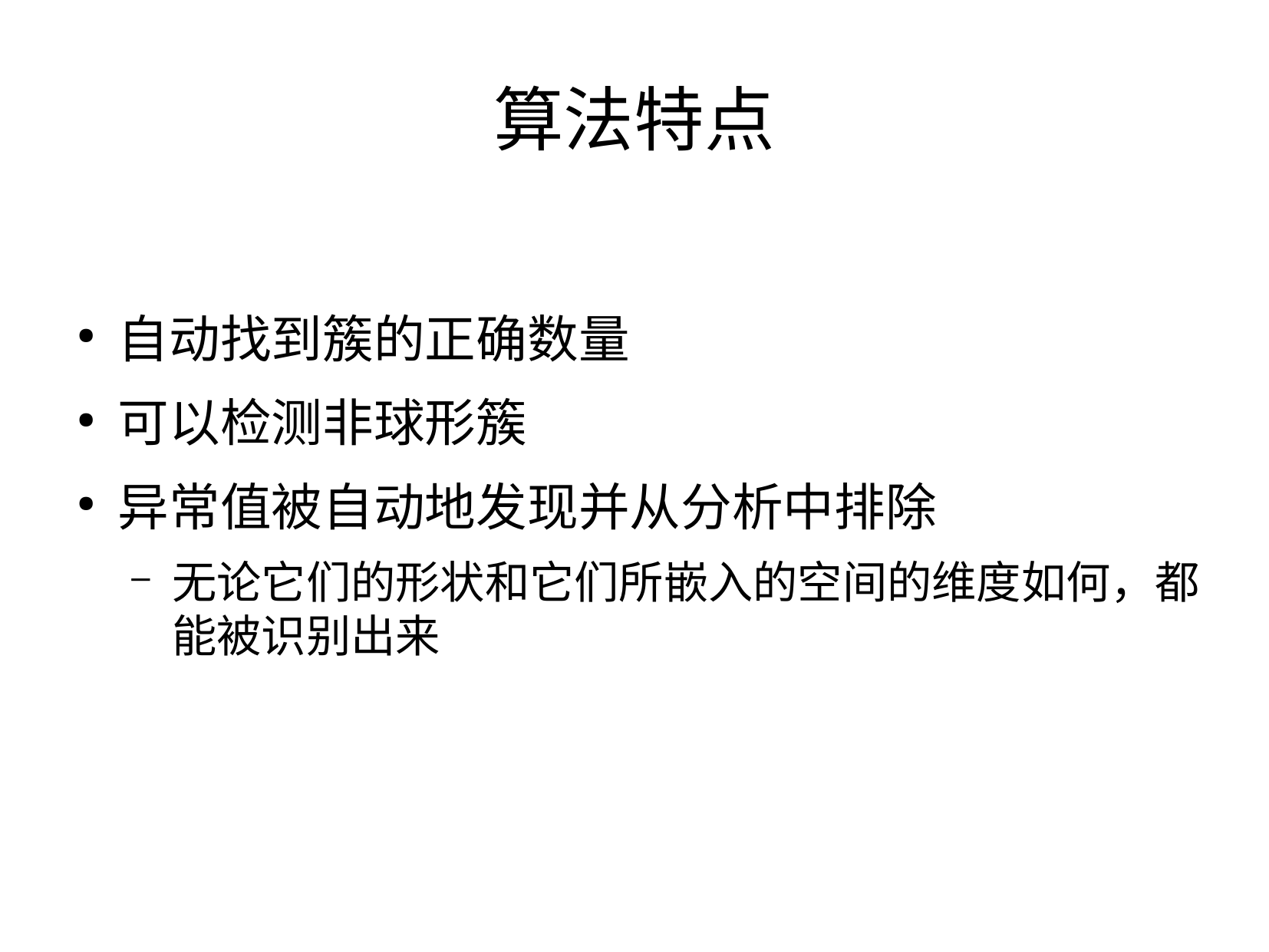

算法特点

自动找到簇的正确数量
可以检测非球形簇
异常值被自动地发现并从分析中排除
无论它们的形状和它们所嵌入的空间的维度如何，都能被识别出来